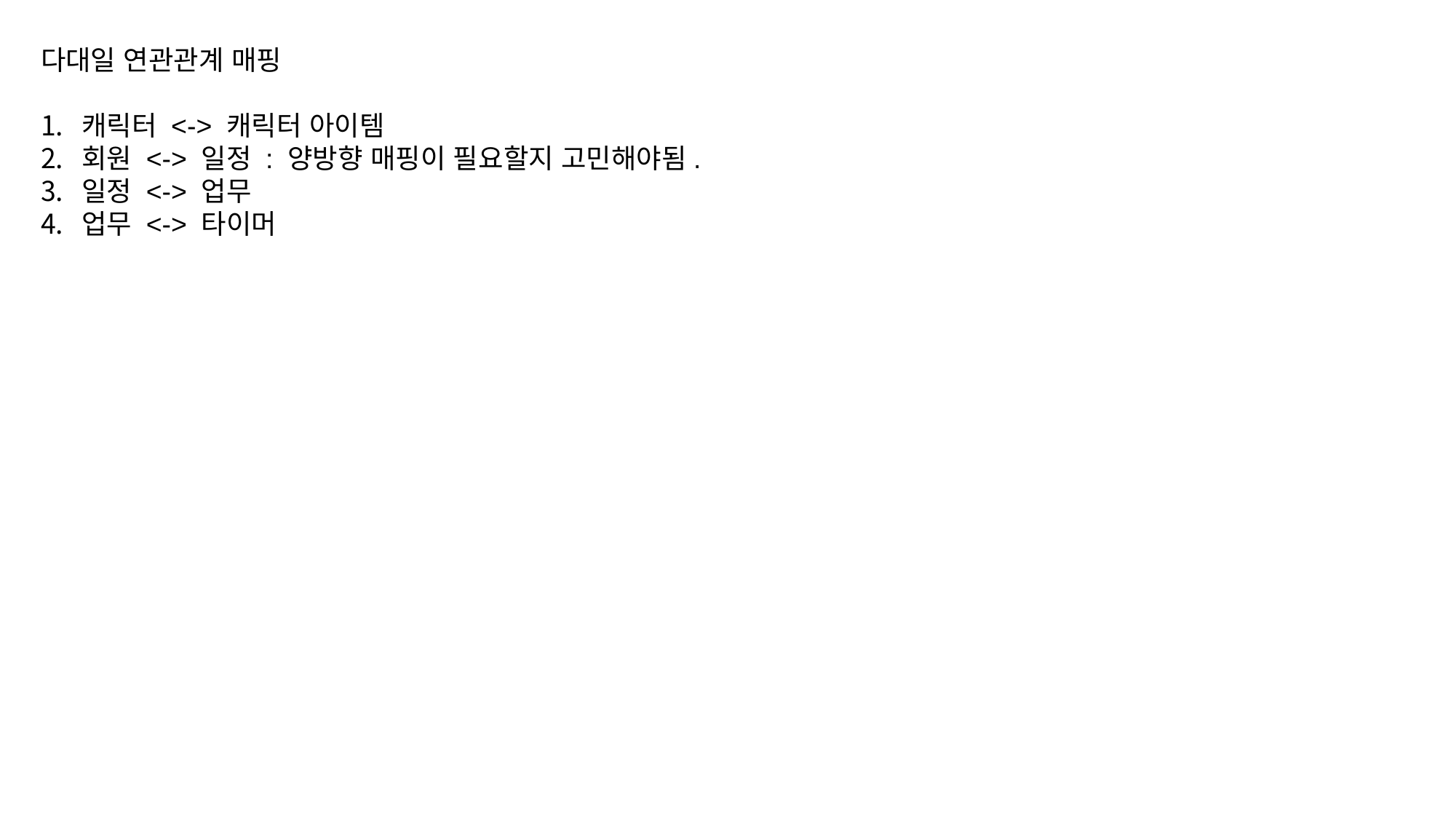

다대일 연관관계 매핑

캐릭터 <-> 캐릭터 아이템
회원 <-> 일정 : 양방향 매핑이 필요할지 고민해야됨.
일정 <-> 업무
업무 <-> 타이머